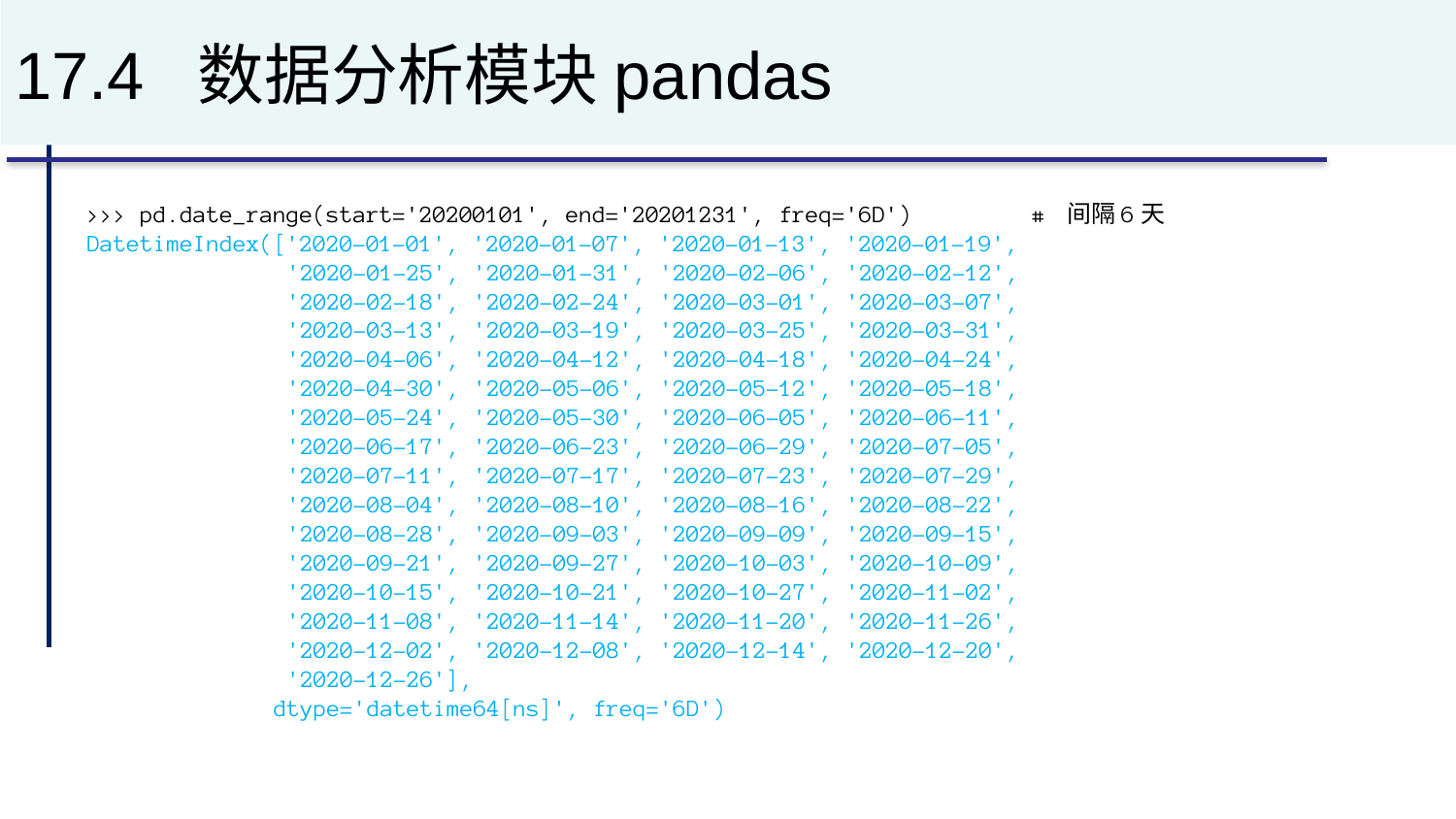

# 17.4  数据分析模块pandas
>>> pd.date_range(start='20200101', end='20201231', freq='6D')         # 间隔6天
DatetimeIndex(['2020-01-01', '2020-01-07', '2020-01-13', '2020-01-19',
               '2020-01-25', '2020-01-31', '2020-02-06', '2020-02-12',
               '2020-02-18', '2020-02-24', '2020-03-01', '2020-03-07',
               '2020-03-13', '2020-03-19', '2020-03-25', '2020-03-31',
               '2020-04-06', '2020-04-12', '2020-04-18', '2020-04-24',
               '2020-04-30', '2020-05-06', '2020-05-12', '2020-05-18',
               '2020-05-24', '2020-05-30', '2020-06-05', '2020-06-11',
               '2020-06-17', '2020-06-23', '2020-06-29', '2020-07-05',
               '2020-07-11', '2020-07-17', '2020-07-23', '2020-07-29',
               '2020-08-04', '2020-08-10', '2020-08-16', '2020-08-22',
               '2020-08-28', '2020-09-03', '2020-09-09', '2020-09-15',
               '2020-09-21', '2020-09-27', '2020-10-03', '2020-10-09',
               '2020-10-15', '2020-10-21', '2020-10-27', '2020-11-02',
               '2020-11-08', '2020-11-14', '2020-11-20', '2020-11-26',
               '2020-12-02', '2020-12-08', '2020-12-14', '2020-12-20',
               '2020-12-26'],
              dtype='datetime64[ns]', freq='6D')